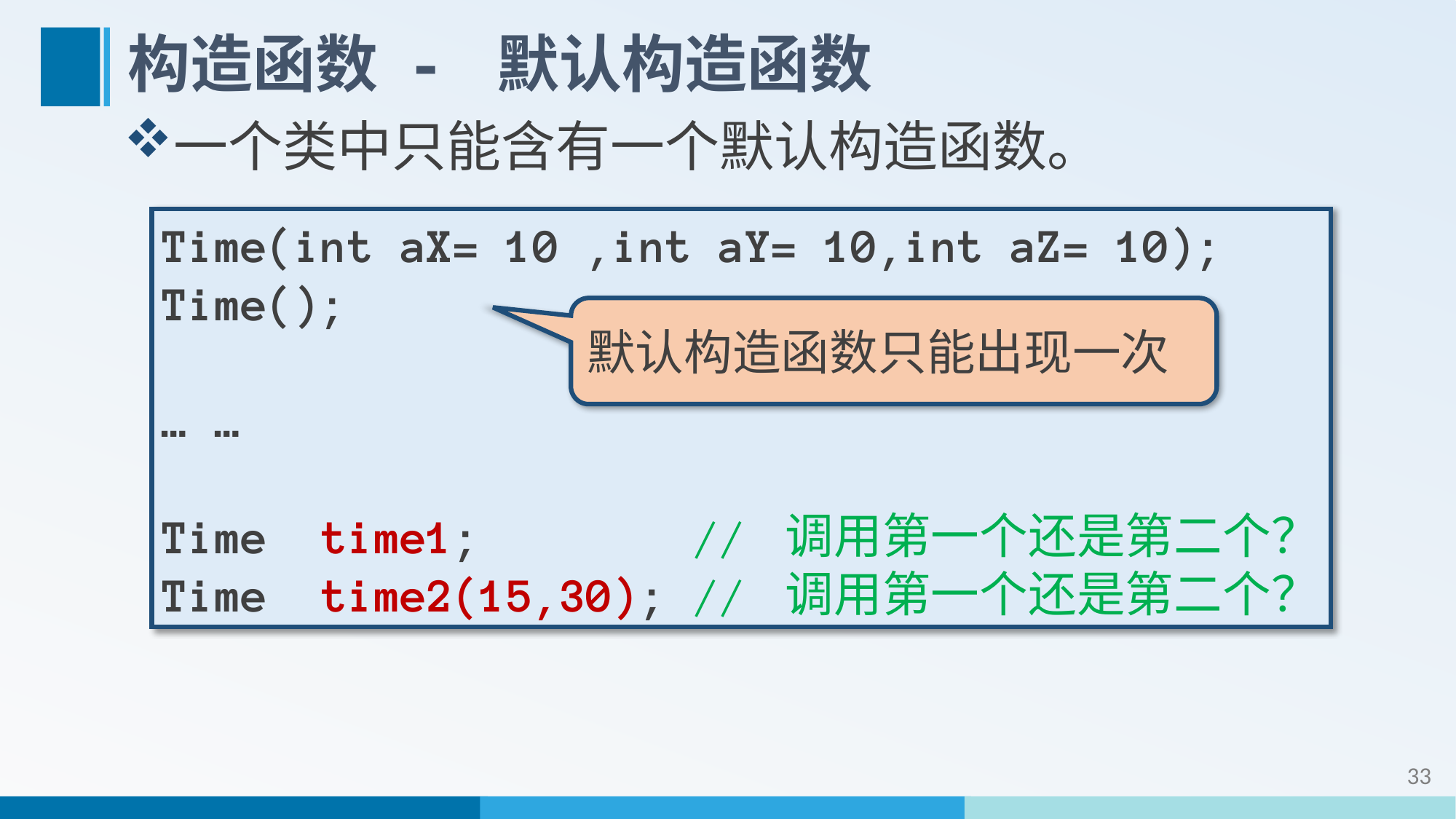

# 构造函数 - 默认构造函数
一个类中只能含有一个默认构造函数。
Time(int aX= 10 ,int aY= 10,int aZ= 10);
Time();

… …

Time  time1;        // 调用第一个还是第二个？
Time  time2(15,30); // 调用第一个还是第二个？
默认构造函数只能出现一次